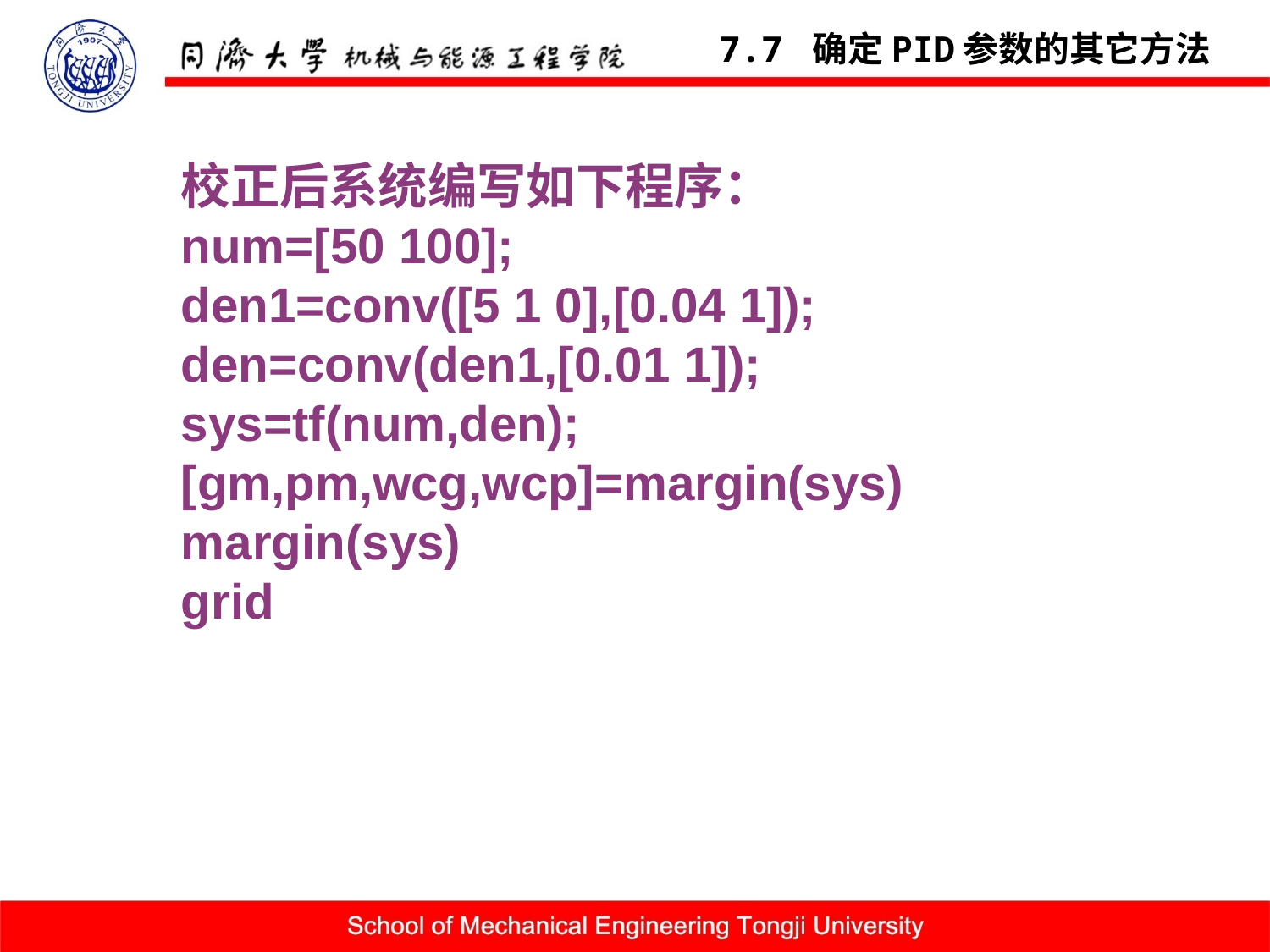

#
7.7 确定PID参数的其它方法
校正后系统编写如下程序：
num=[50 100];
den1=conv([5 1 0],[0.04 1]);
den=conv(den1,[0.01 1]);
sys=tf(num,den);
[gm,pm,wcg,wcp]=margin(sys)
margin(sys)
grid